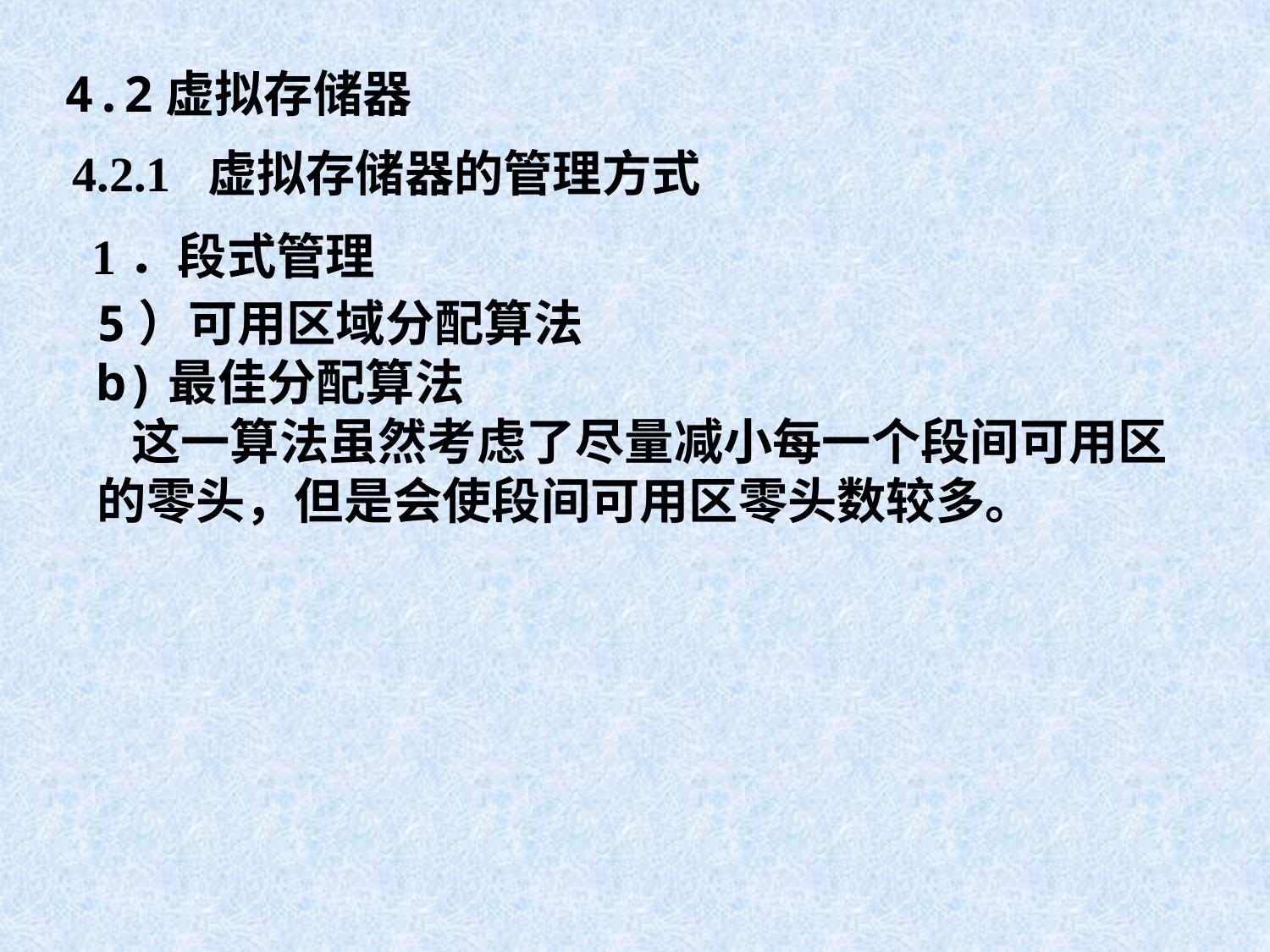

4.2虚拟存储器
4.2.1  虚拟存储器的管理方式
1．段式管理
5）可用区域分配算法
b)最佳分配算法
  这一算法虽然考虑了尽量减小每一个段间可用区的零头，但是会使段间可用区零头数较多。